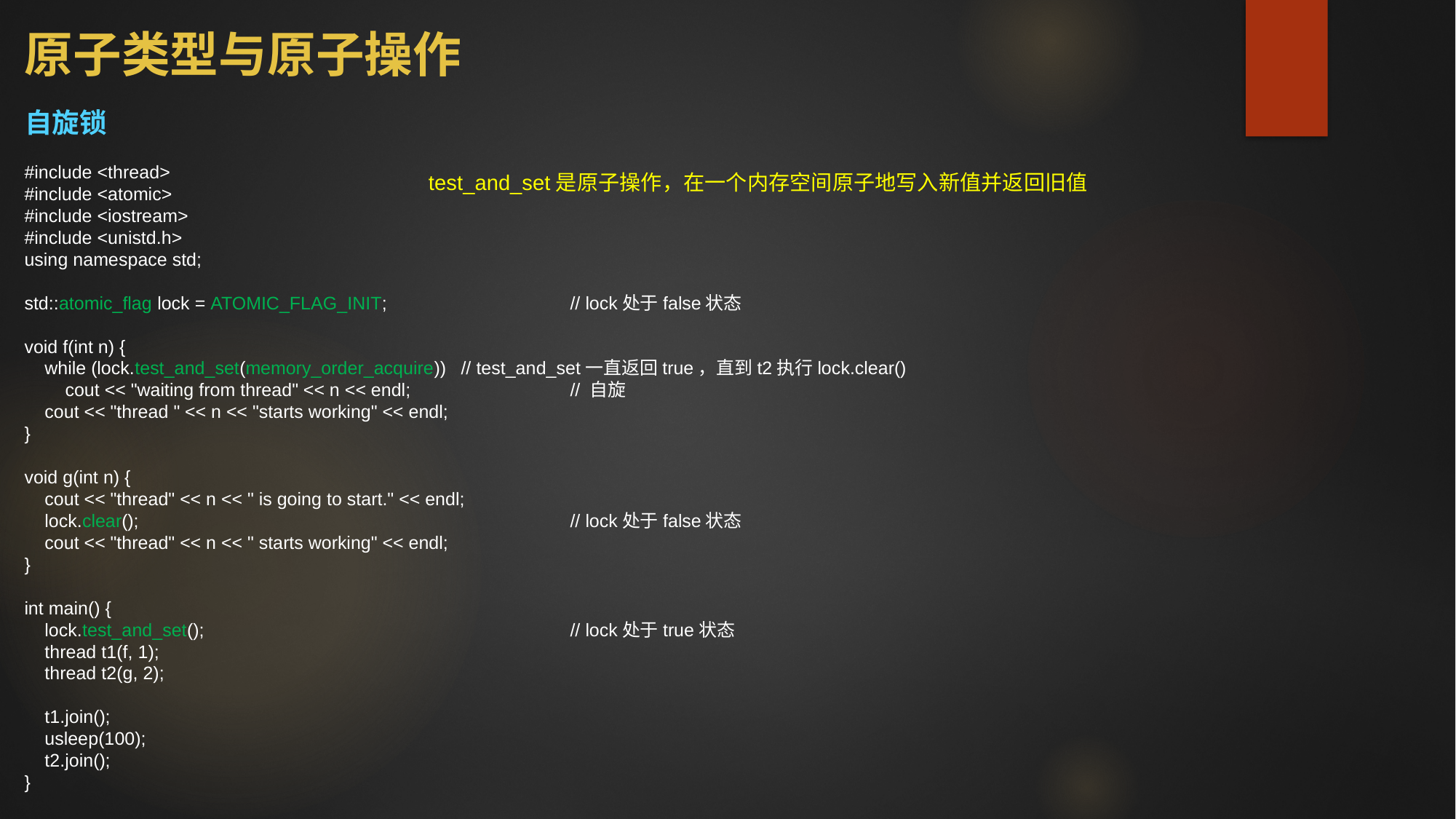

# 原子类型与原子操作
自旋锁
#include <thread>
#include <atomic>
#include <iostream>
#include <unistd.h>
using namespace std;

std::atomic_flag lock = ATOMIC_FLAG_INIT;		// lock处于false状态

void f(int n) {
    while (lock.test_and_set(memory_order_acquire))	// test_and_set一直返回true，直到t2执行lock.clear()
        cout << "waiting from thread" << n << endl;		// 自旋
    cout << "thread " << n << "starts working" << endl;
}

void g(int n) {
    cout << "thread" << n << " is going to start." << endl;
    lock.clear();				// lock处于false状态
    cout << "thread" << n << " starts working" << endl;
}

int main() {
    lock.test_and_set();				// lock处于true状态
    thread t1(f, 1);
    thread t2(g, 2);

    t1.join();
    usleep(100);
    t2.join();
}

test_and_set是原子操作，在一个内存空间原子地写入新值并返回旧值